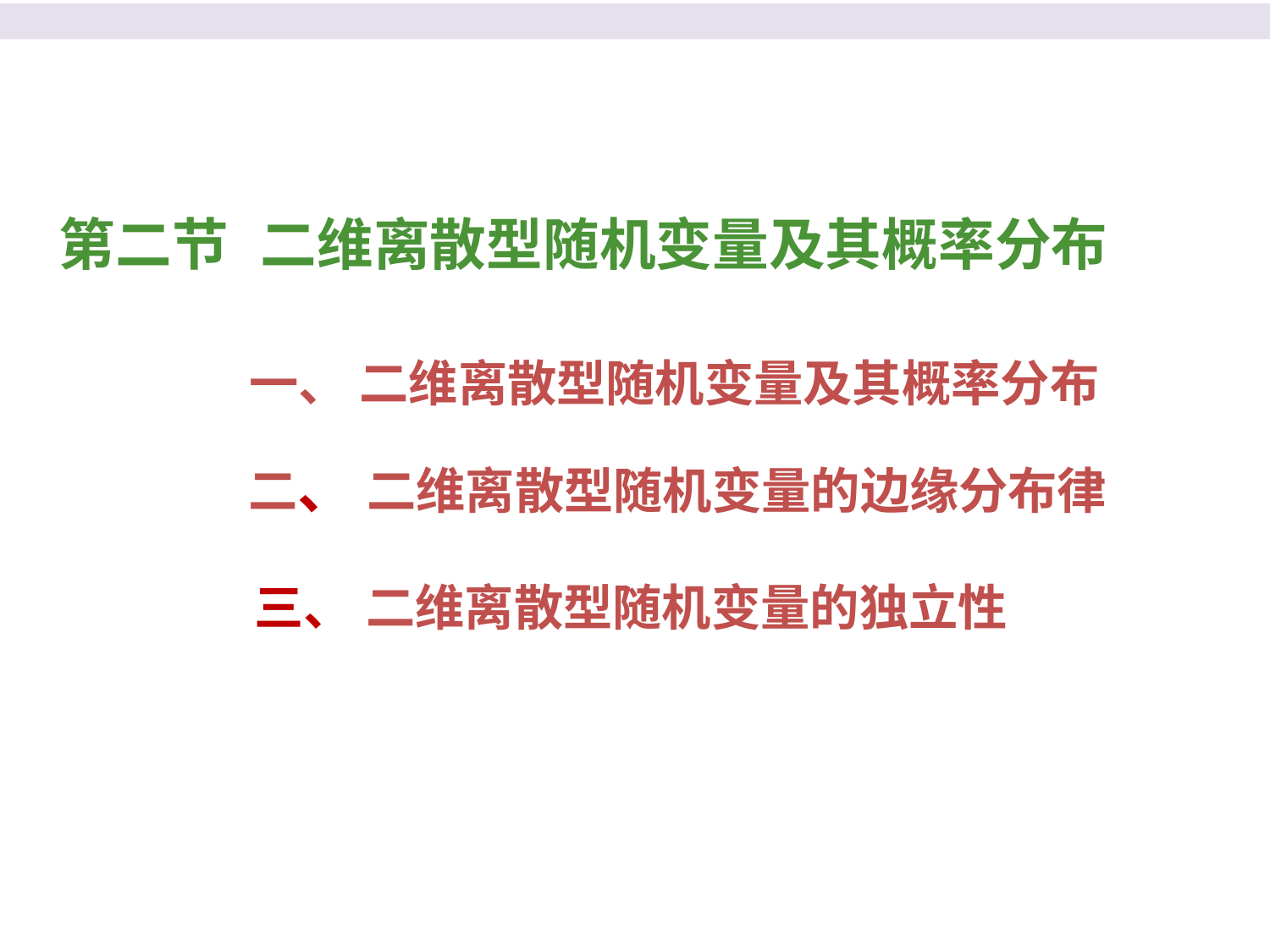

第二节  二维离散型随机变量及其概率分布
一、 二维离散型随机变量及其概率分布
二、 二维离散型随机变量的边缘分布律
三、 二维离散型随机变量的独立性